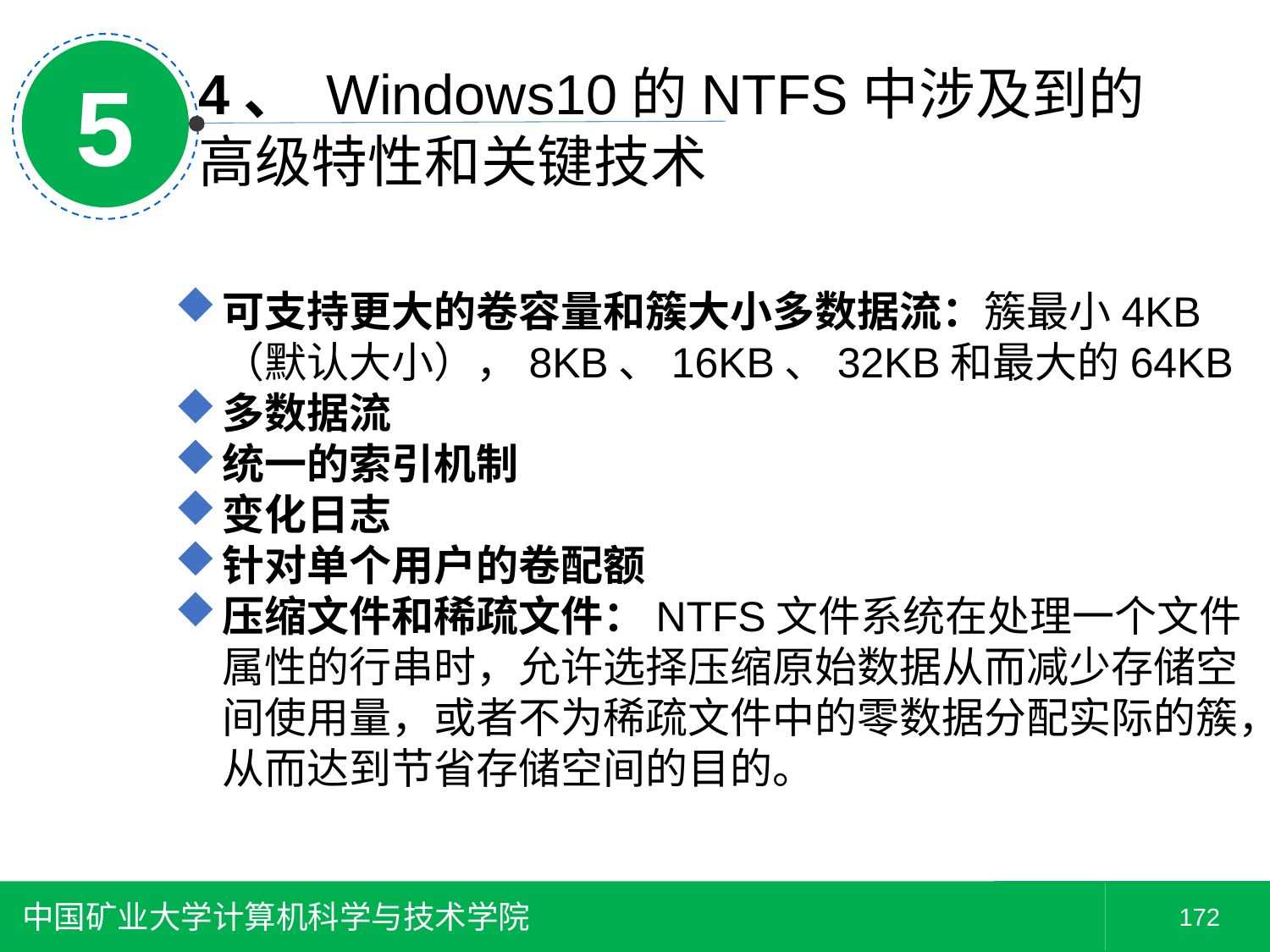

5
4、 Windows10的NTFS中涉及到的高级特性和关键技术

可支持更大的卷容量和簇大小多数据流：簇最小4KB（默认大小），8KB、16KB、32KB和最大的64KB
多数据流
统一的索引机制
变化日志
针对单个用户的卷配额
压缩文件和稀疏文件：NTFS文件系统在处理一个文件属性的行串时，允许选择压缩原始数据从而减少存储空间使用量，或者不为稀疏文件中的零数据分配实际的簇，从而达到节省存储空间的目的。